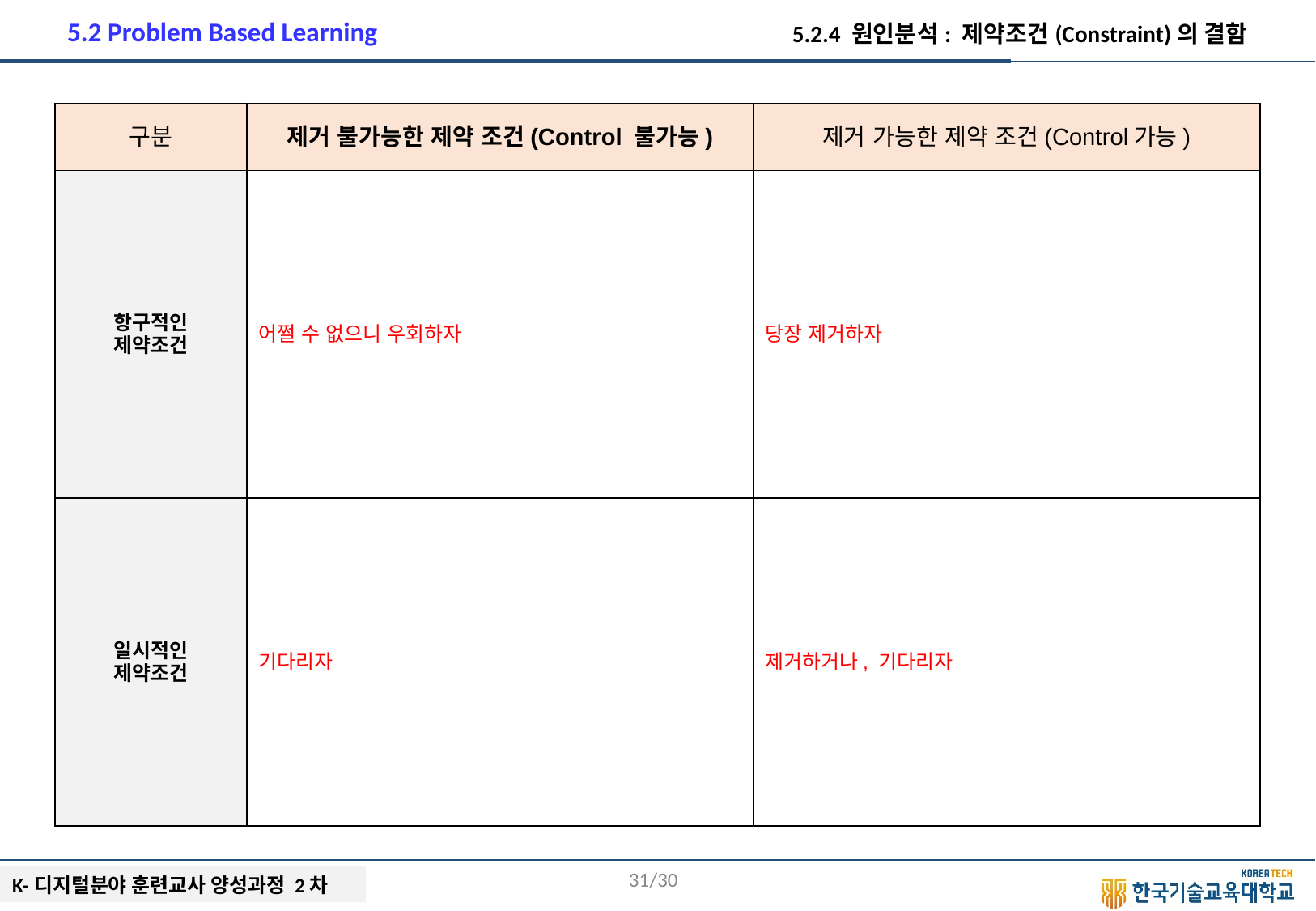

5.2 Problem Based Learning
5.2.4 원인분석: 제약조건(Constraint)의 결함
| 구분 | 제거 불가능한 제약 조건(Control 불가능) | 제거 가능한 제약 조건(Control가능) |
| --- | --- | --- |
| 항구적인 제약조건 | 어쩔 수 없으니 우회하자 | 당장 제거하자 |
| 일시적인 제약조건 | 기다리자 | 제거하거나, 기다리자 |
31/30